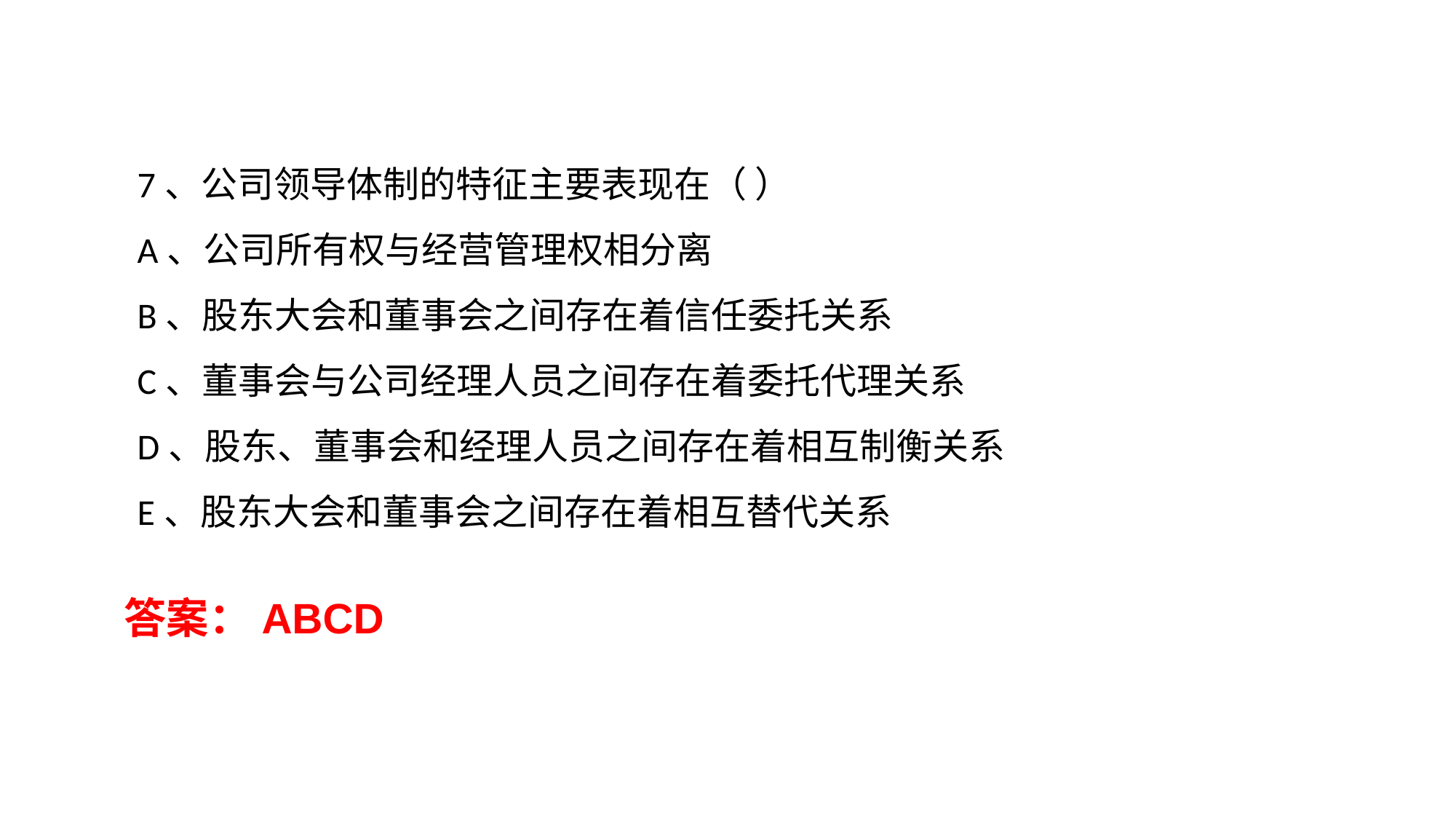

7、公司领导体制的特征主要表现在（ ）
A、公司所有权与经营管理权相分离
B、股东大会和董事会之间存在着信任委托关系
C、董事会与公司经理人员之间存在着委托代理关系
D、股东、董事会和经理人员之间存在着相互制衡关系
E、股东大会和董事会之间存在着相互替代关系

答案：ABCD